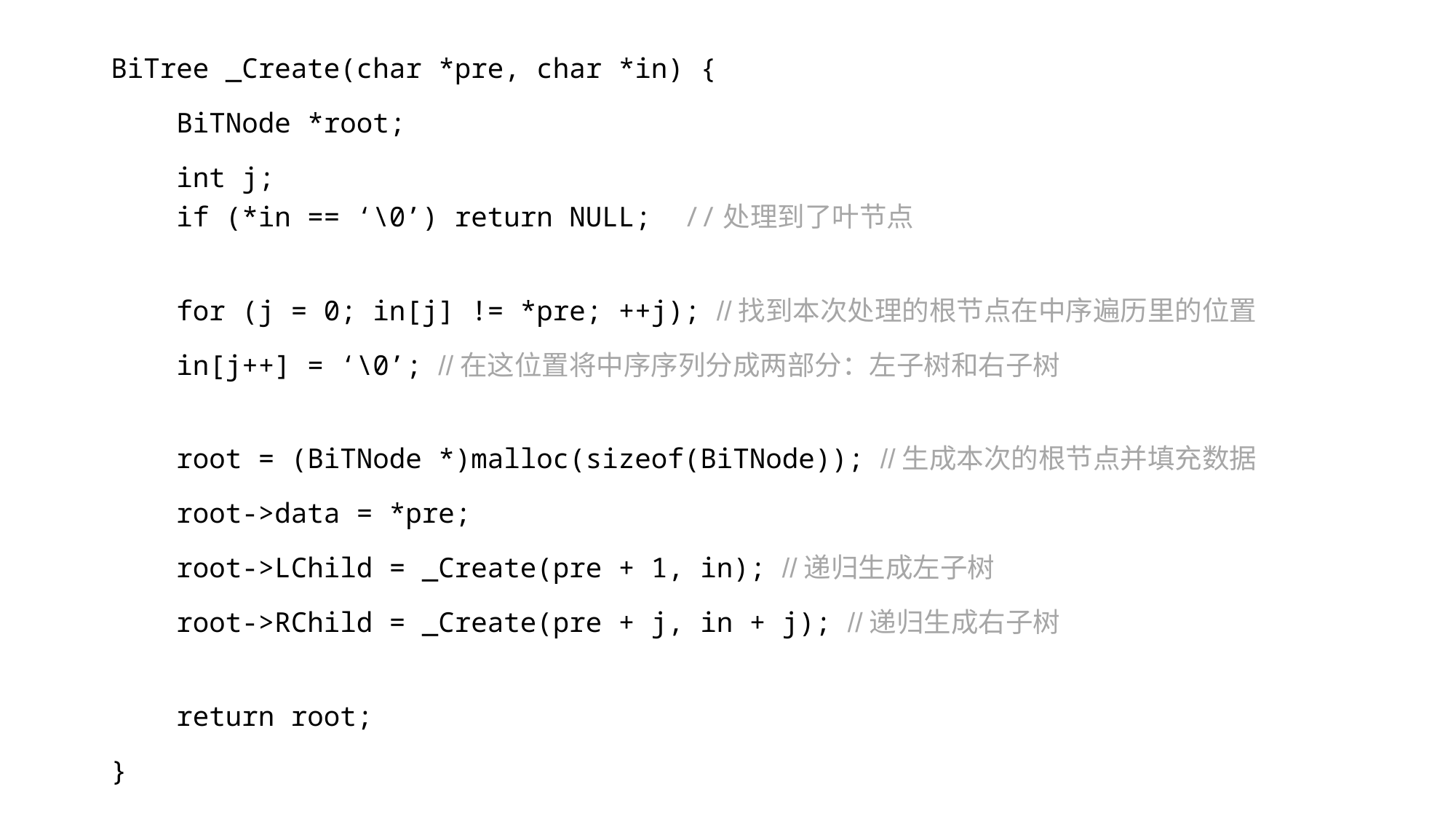

BiTree _Create(char *pre, char *in) {
    BiTNode *root;
    int j;
    if (*in == ‘\0’) return NULL;  //处理到了叶节点
        
    for (j = 0; in[j] != *pre; ++j); //找到本次处理的根节点在中序遍历里的位置
    in[j++] = ‘\0’; //在这位置将中序序列分成两部分：左子树和右子树
    root = (BiTNode *)malloc(sizeof(BiTNode)); //生成本次的根节点并填充数据
    root->data = *pre;
    root->LChild = _Create(pre + 1, in); //递归生成左子树
    root->RChild = _Create(pre + j, in + j); //递归生成右子树
    return root;
}